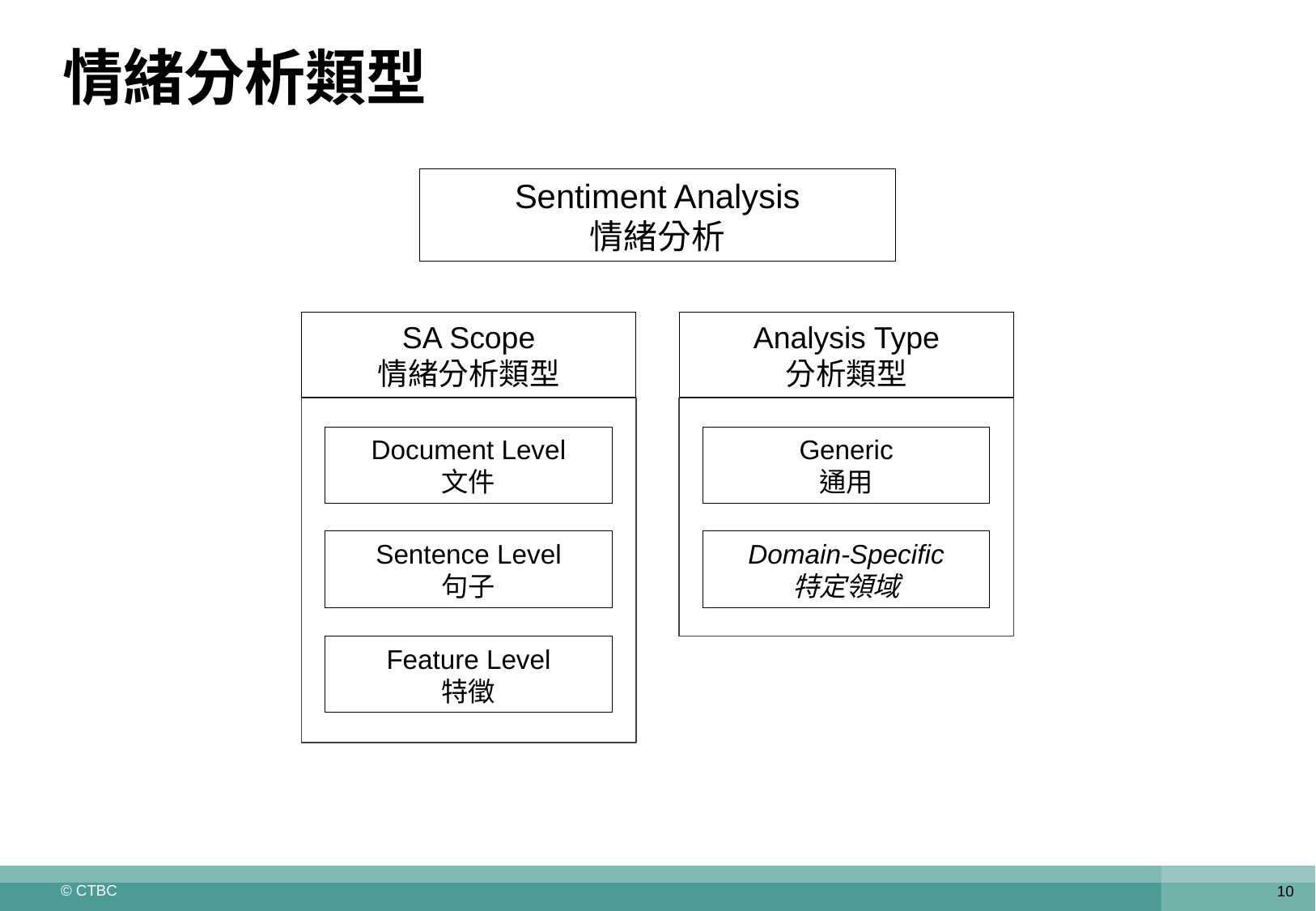

# 情緒分析類型
Sentiment Analysis
情緒分析
SA Scope
情緒分析類型
Analysis Type
分析類型
Document Level
文件
Generic
通用
Domain-Specific
特定領域
Sentence Level
句子

Feature Level
特徵